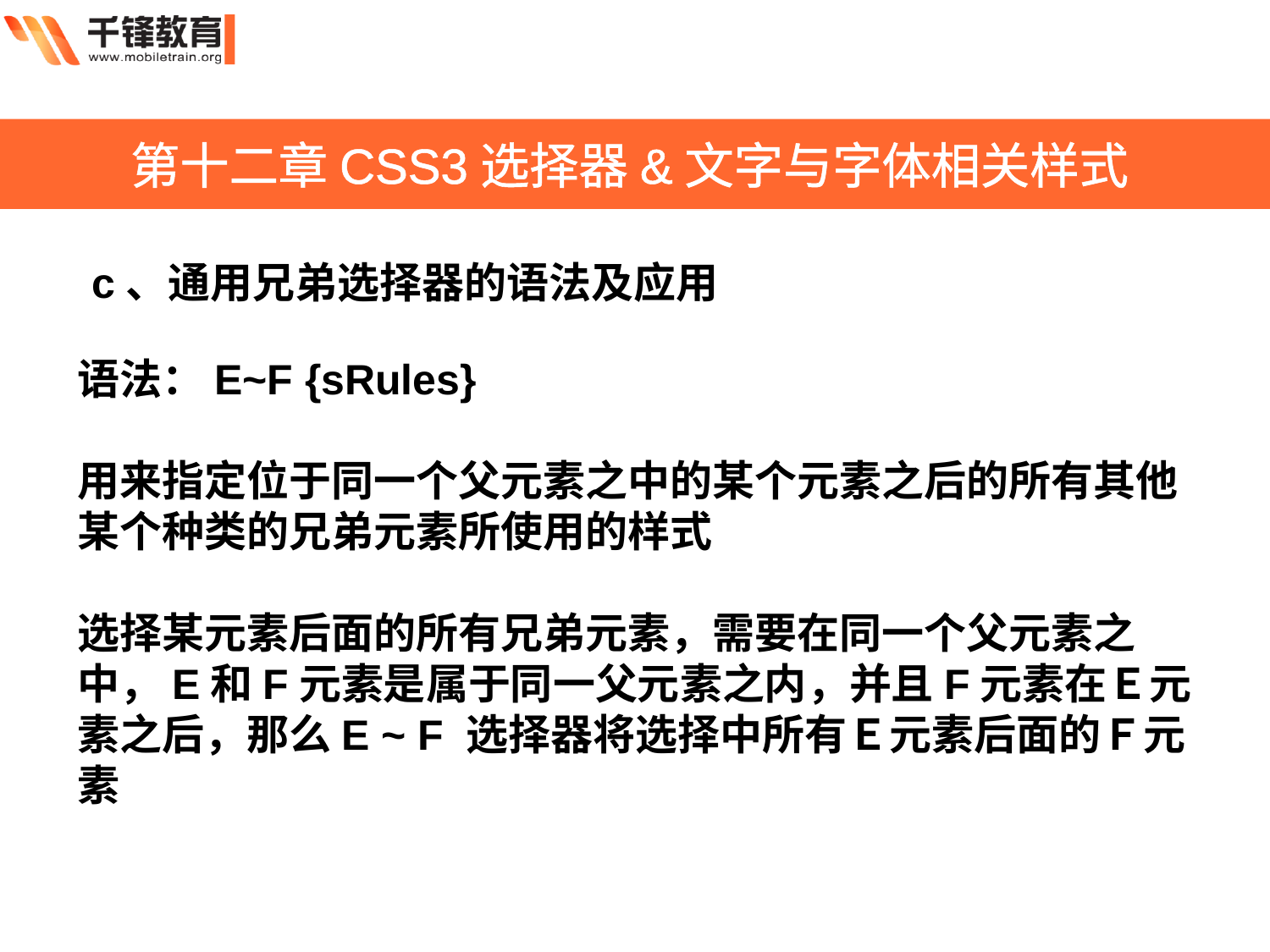

第十二章CSS3选择器&文字与字体相关样式
c、通用兄弟选择器的语法及应用

语法：E~F {sRules}

用来指定位于同一个父元素之中的某个元素之后的所有其他某个种类的兄弟元素所使用的样式

选择某元素后面的所有兄弟元素，需要在同一个父元素之中，E和F元素是属于同一父元素之内，并且F元素在Ｅ元素之后，那么E ~ F 选择器将选择中所有Ｅ元素后面的Ｆ元素